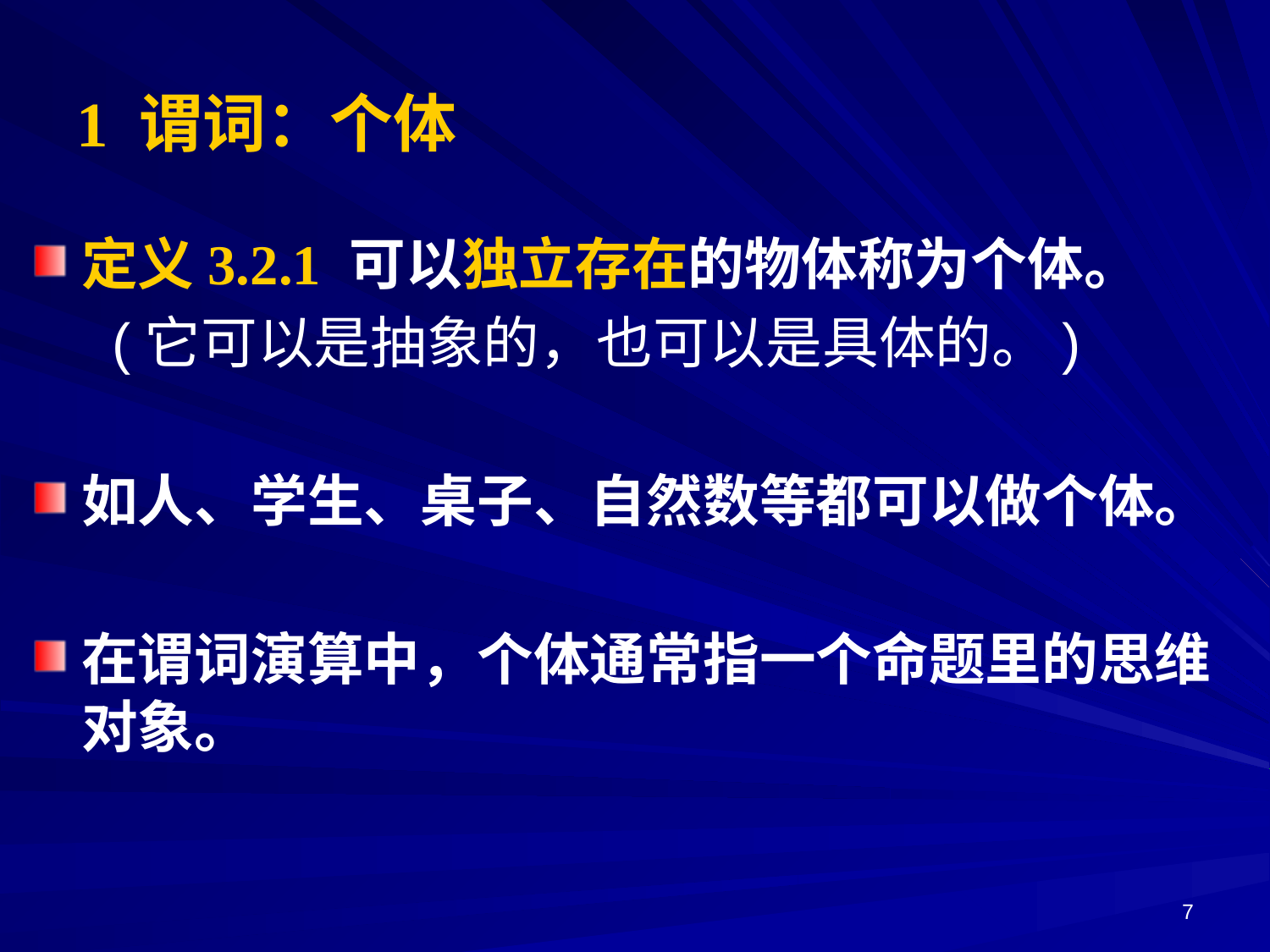

# 1 谓词：个体
定义3.2.1 可以独立存在的物体称为个体。
     (它可以是抽象的，也可以是具体的。)

如人、学生、桌子、自然数等都可以做个体。

在谓词演算中，个体通常指一个命题里的思维对象。
7